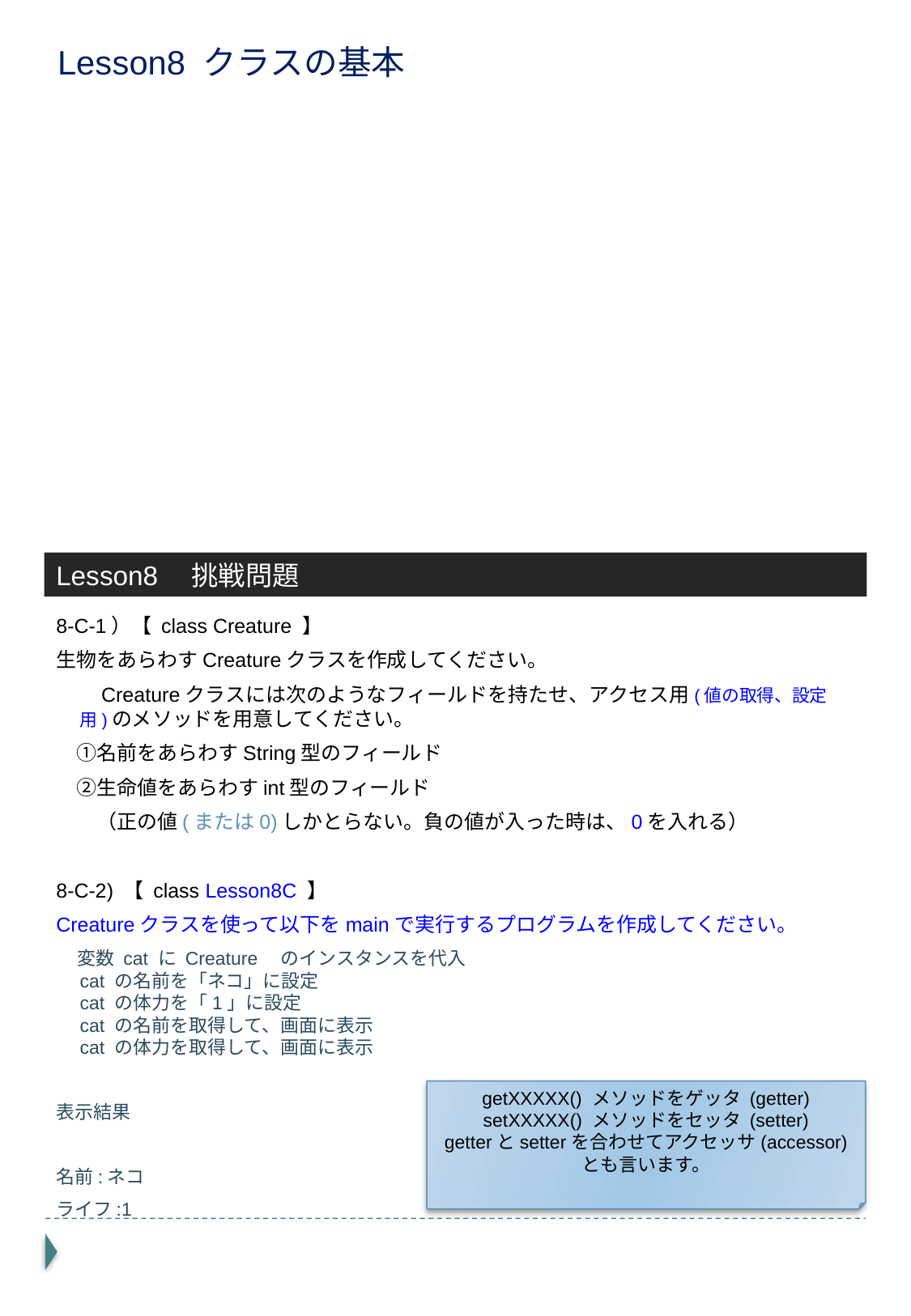

# Lesson8 クラスの基本

Lesson8　挑戦問題
8-C-1）【 class Creature 】
生物をあらわすCreatureクラスを作成してください。
　　Creatureクラスには次のようなフィールドを持たせ、アクセス用(値の取得、設定用)のメソッドを用意してください。
　①名前をあらわすString型のフィールド
　②生命値をあらわすint型のフィールド
　　（正の値(または0)しかとらない。負の値が入った時は、0を入れる）

8-C-2) 【 class Lesson8C 】
Creatureクラスを使って以下をmainで実行するプログラムを作成してください。
    変数 cat に Creature　のインスタンスを代入
cat の名前を「ネコ」に設定
cat の体力を「1」に設定
cat の名前を取得して、画面に表示
cat の体力を取得して、画面に表示

表示結果

名前:ネコ
ライフ:1

getXXXXX() メソッドをゲッタ (getter)
setXXXXX() メソッドをセッタ (setter)
getterとsetterを合わせてアクセッサ(accessor)
とも言います。